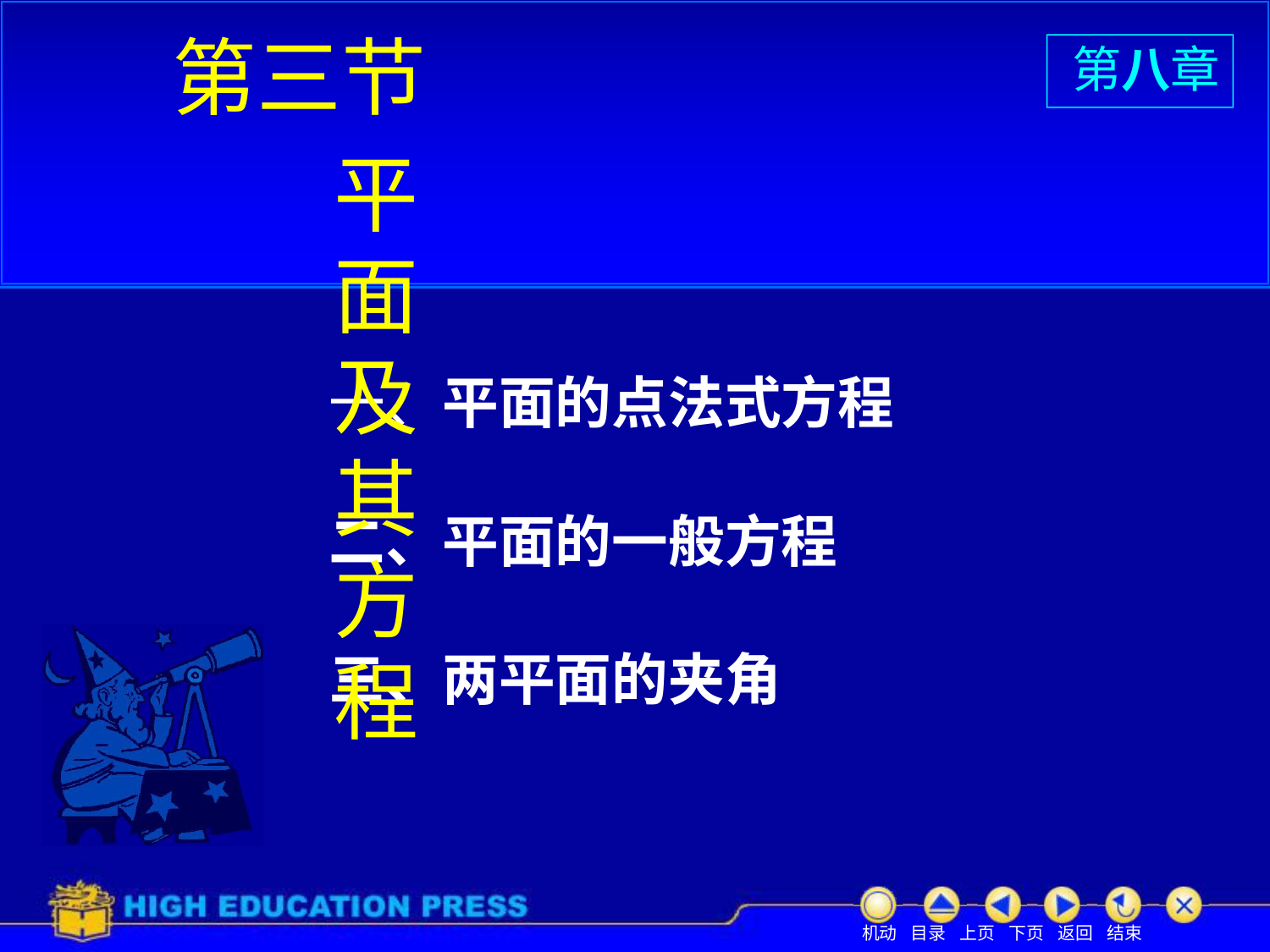

# 第三节
平面及其方程

第八章

一、平面的点法式方程
二、平面的一般方程 三、两平面的夹角

机动 目录 上页 下页 返回 结束